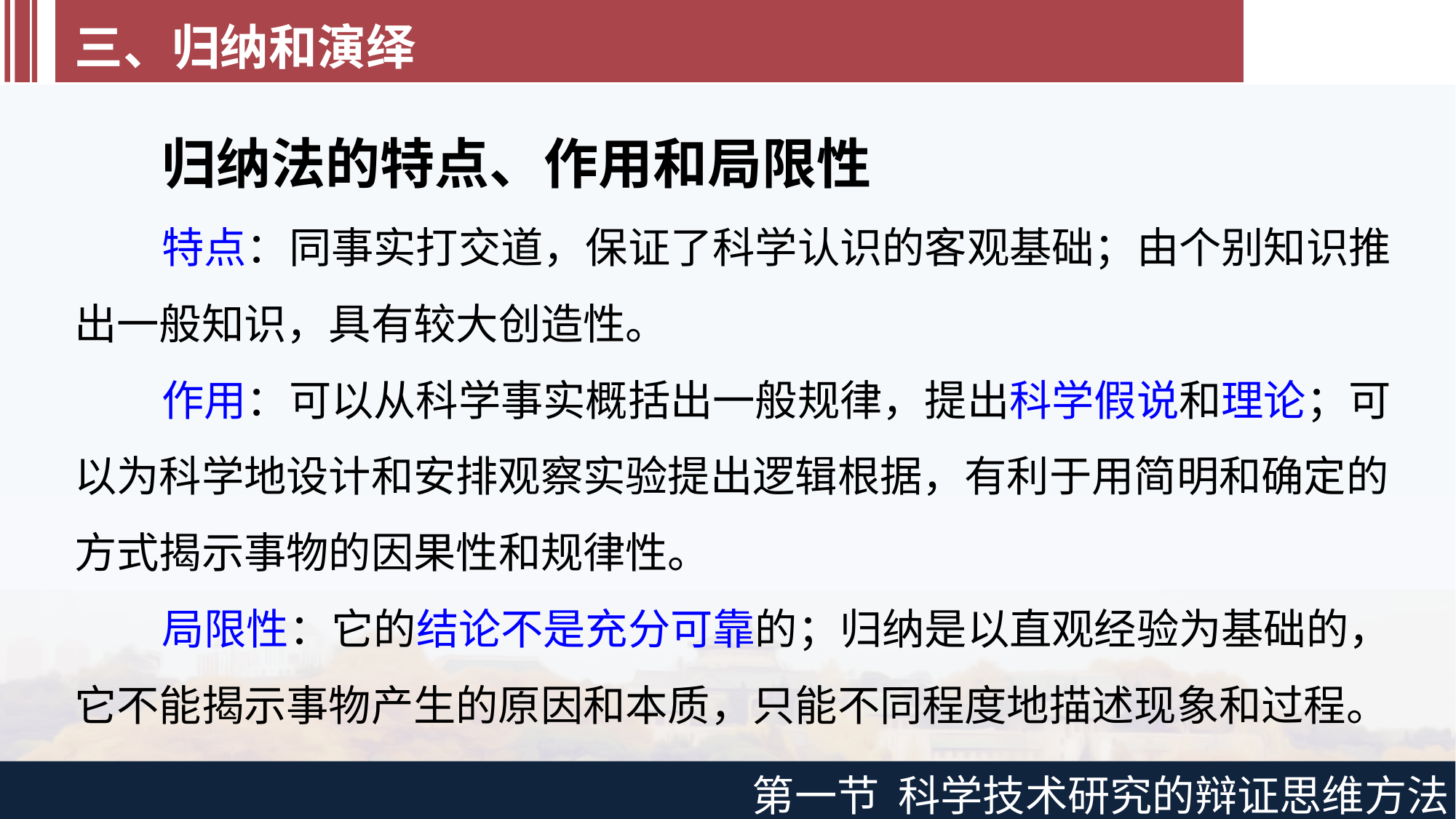

三、归纳和演绎
归纳法的特点、作用和局限性
特点：同事实打交道，保证了科学认识的客观基础；由个别知识推出一般知识，具有较大创造性。
作用：可以从科学事实概括出一般规律，提出科学假说和理论；可以为科学地设计和安排观察实验提出逻辑根据，有利于用简明和确定的方式揭示事物的因果性和规律性。
局限性：它的结论不是充分可靠的；归纳是以直观经验为基础的，它不能揭示事物产生的原因和本质，只能不同程度地描述现象和过程。
第一节  科学技术研究的辩证思维方法